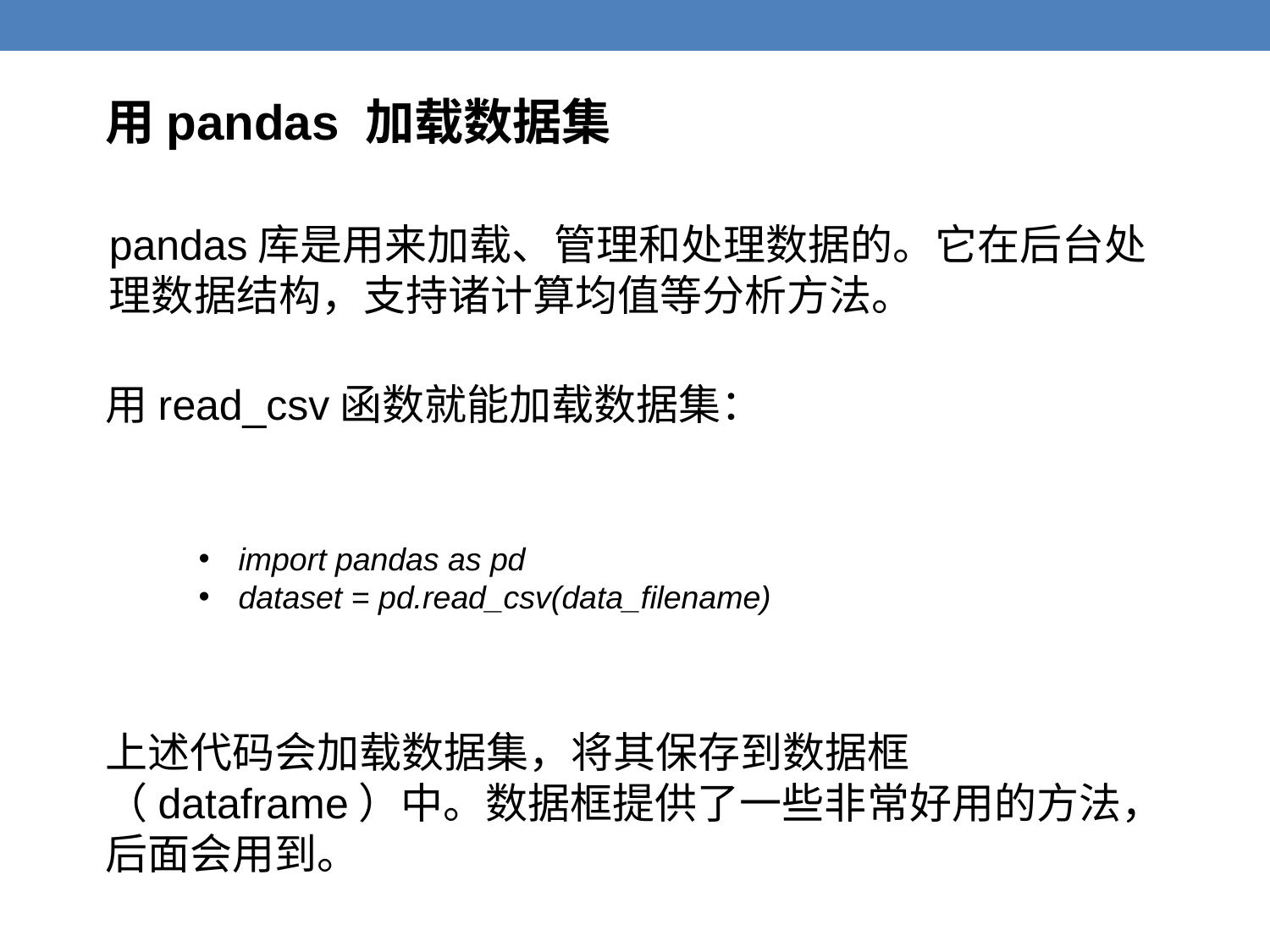

用pandas 加载数据集
pandas库是用来加载、管理和处理数据的。它在后台处理数据结构，支持诸计算均值等分析方法。
用read_csv函数就能加载数据集：
import pandas as pd
dataset = pd.read_csv(data_filename)
上述代码会加载数据集，将其保存到数据框（dataframe）中。数据框提供了一些非常好用的方法，后面会用到。